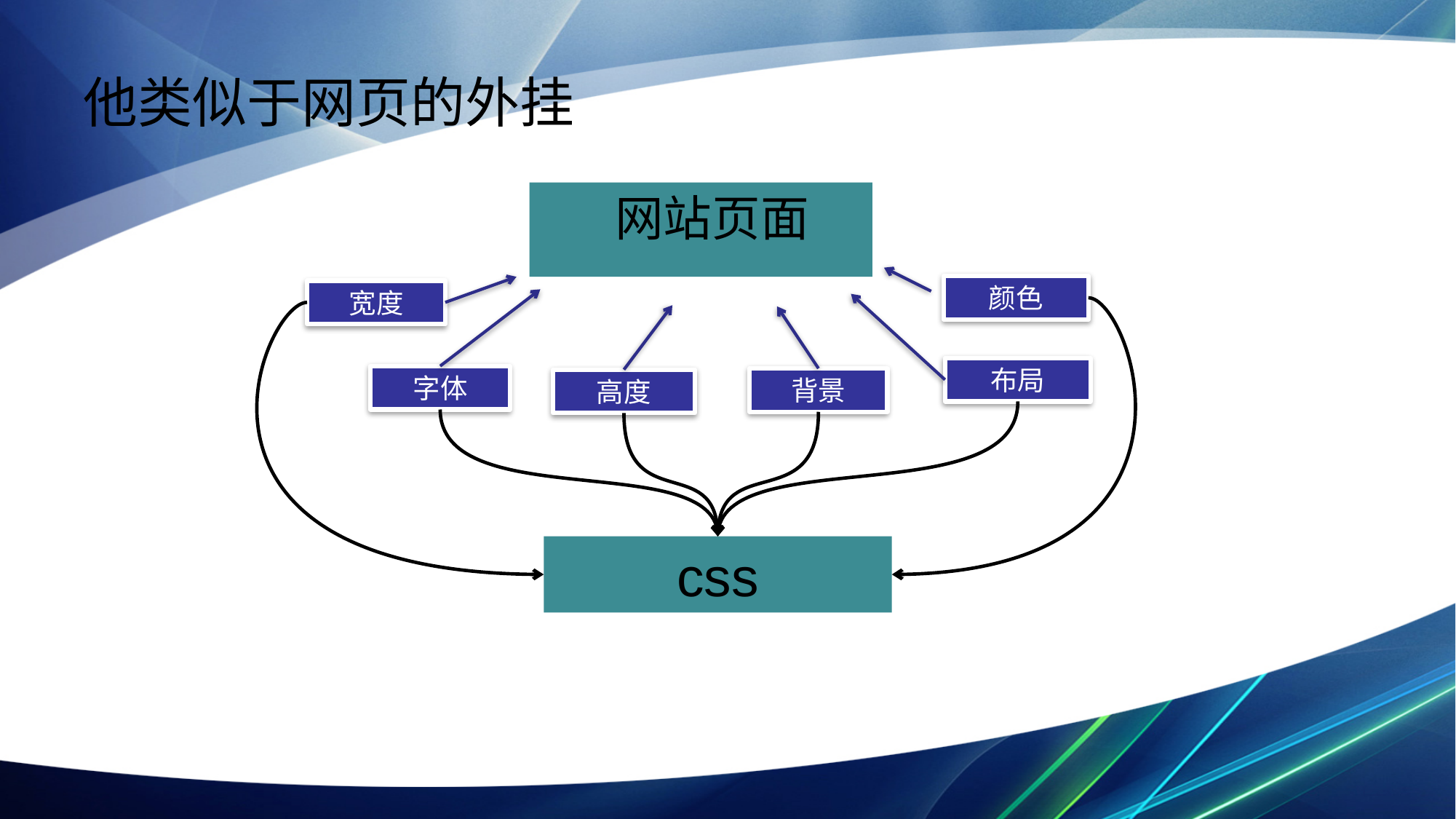

# 他类似于网页的外挂
 网站页面
颜色
宽度
布局
字体
背景
高度
css